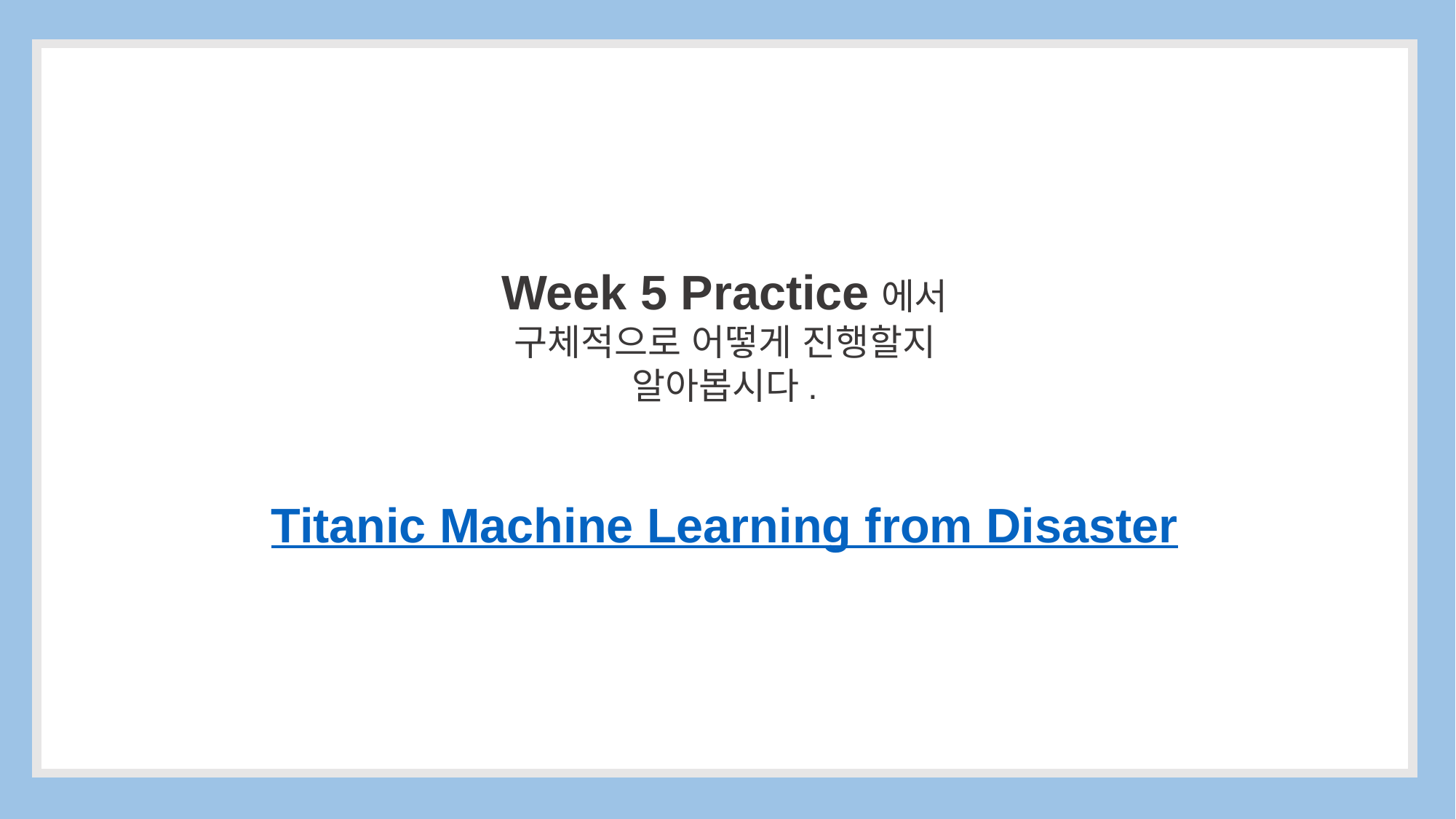

Week 5 Practice에서
구체적으로 어떻게 진행할지
알아봅시다.

Titanic Machine Learning from Disaster